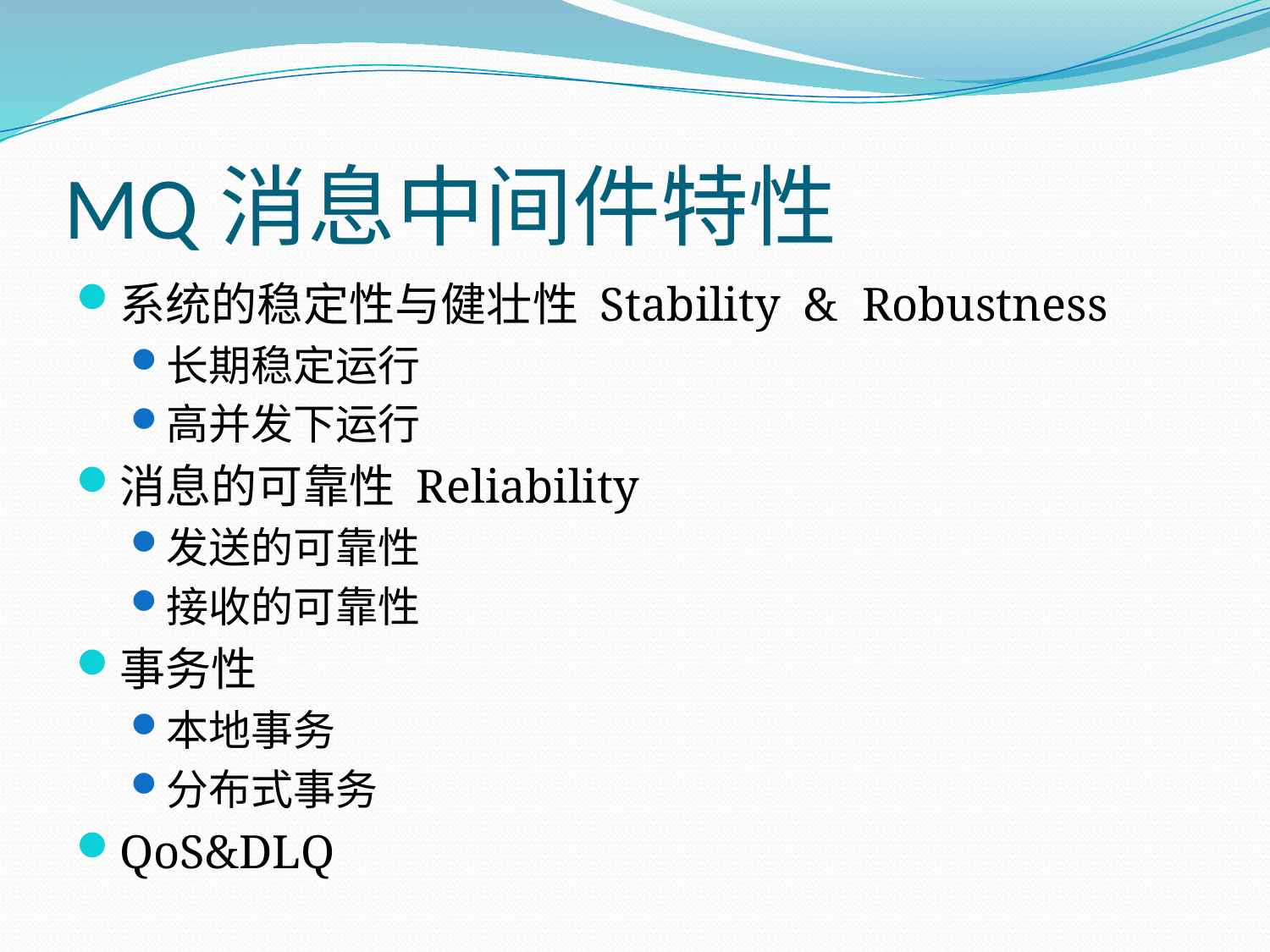

# MQ消息中间件特性
系统的稳定性与健壮性 Stability  &  Robustness
长期稳定运行
高并发下运行
消息的可靠性 Reliability
发送的可靠性
接收的可靠性
事务性
本地事务
分布式事务
QoS&DLQ